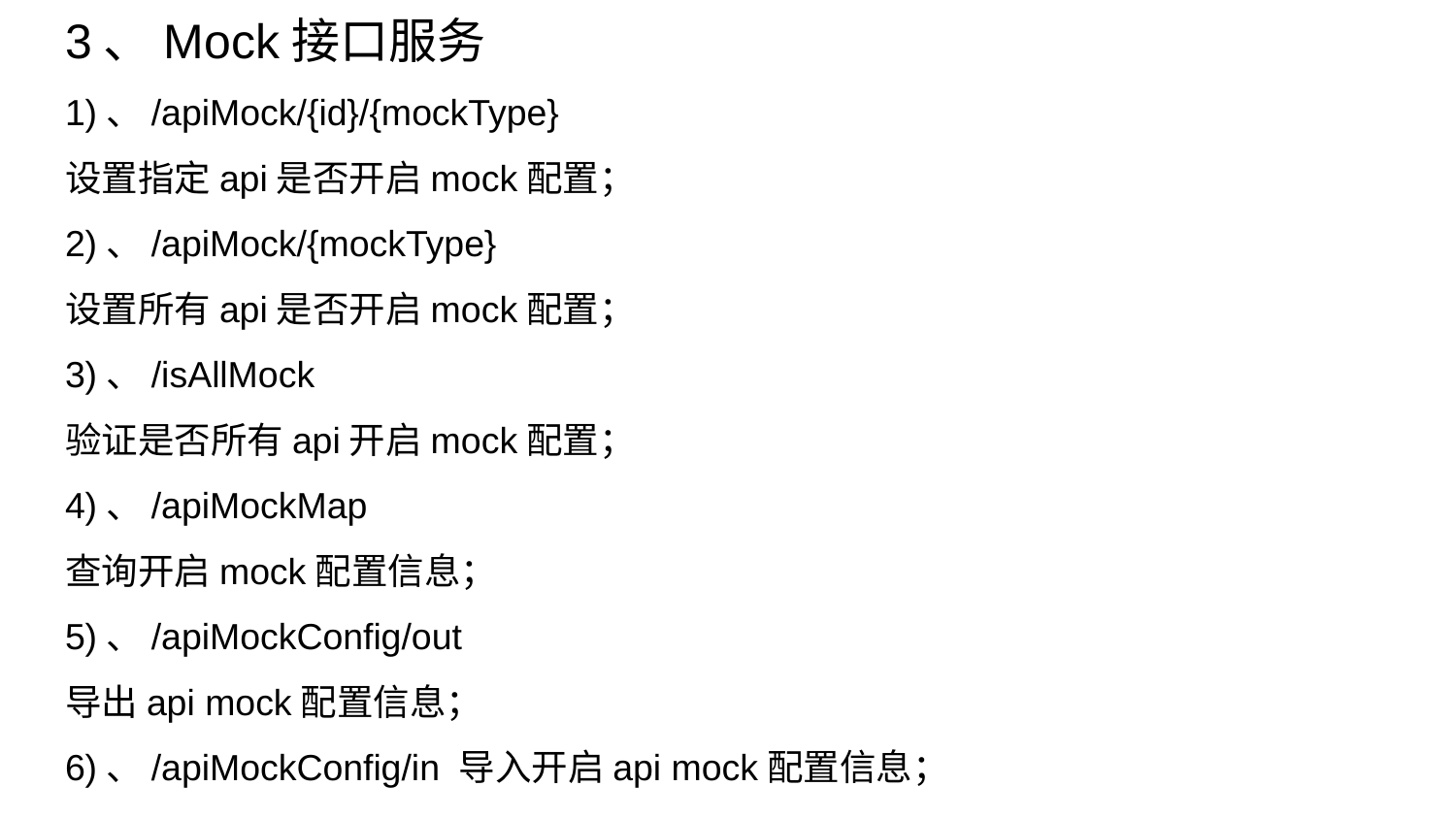

3、Mock接口服务
1)、/apiMock/{id}/{mockType}
设置指定api是否开启mock配置；
2)、/apiMock/{mockType}
设置所有api是否开启mock配置；
3)、/isAllMock
验证是否所有api开启mock配置；
4)、/apiMockMap
查询开启mock配置信息；
5)、/apiMockConfig/out
导出api mock配置信息；
6)、/apiMockConfig/in 导入开启api mock配置信息；